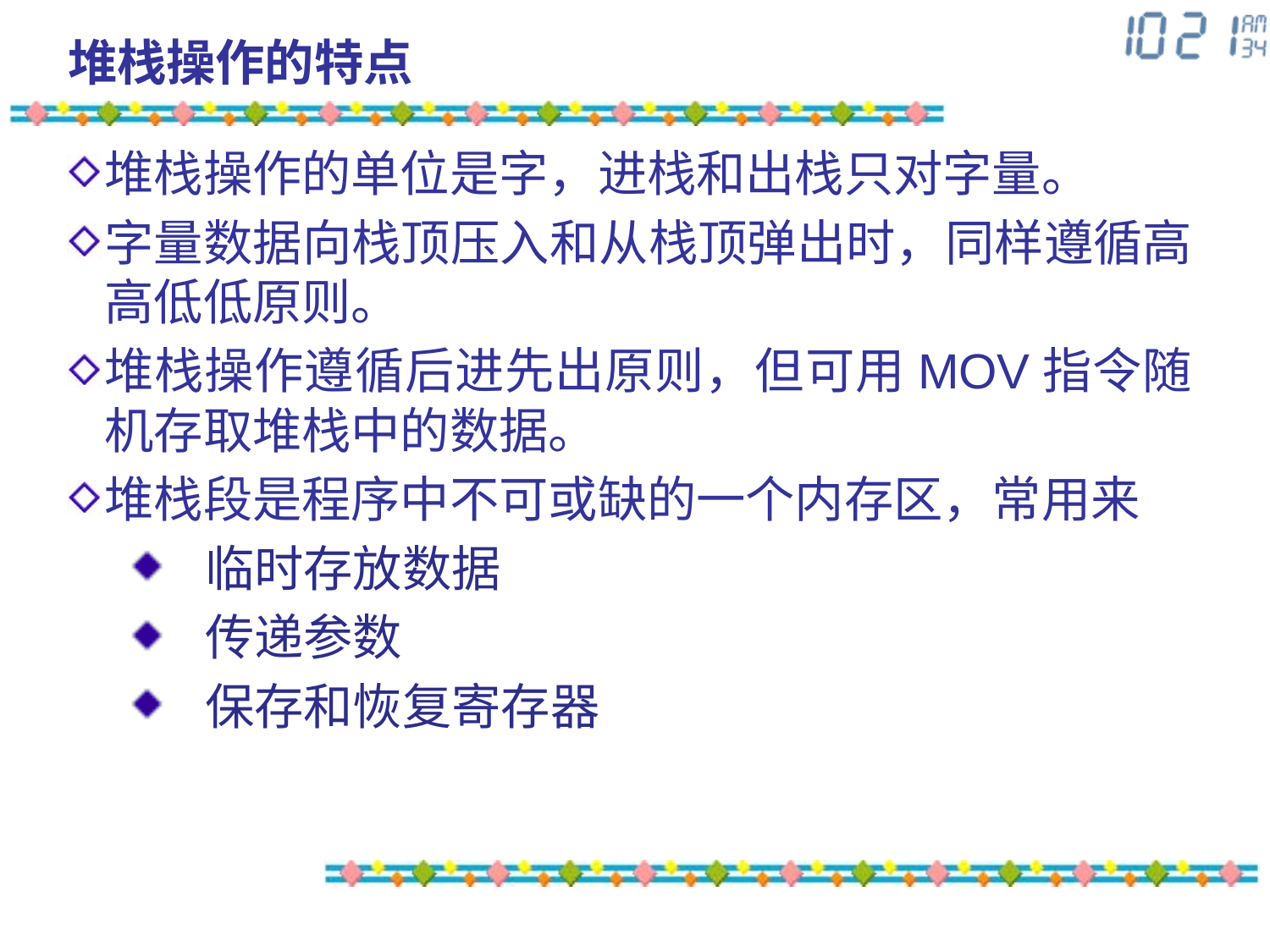

# 堆栈操作的特点
堆栈操作的单位是字，进栈和出栈只对字量。
字量数据向栈顶压入和从栈顶弹出时，同样遵循高高低低原则。
堆栈操作遵循后进先出原则，但可用MOV指令随机存取堆栈中的数据。
堆栈段是程序中不可或缺的一个内存区，常用来
临时存放数据
传递参数
保存和恢复寄存器